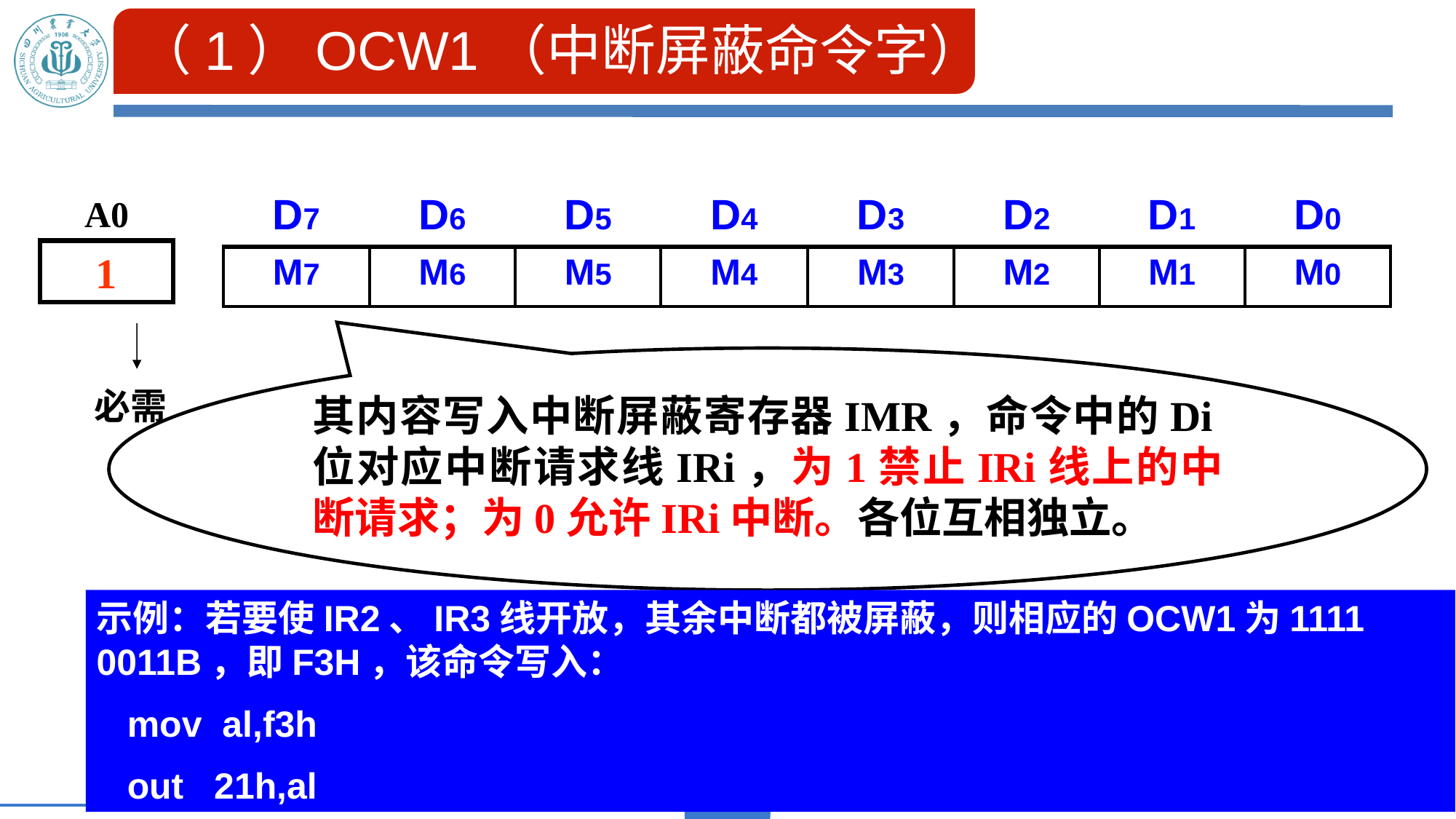

# （1）OCW1（中断屏蔽命令字）
| D7 | D6 | D5 | D4 | D3 | D2 | D1 | D0 |
| --- | --- | --- | --- | --- | --- | --- | --- |
A0
1
| M7 | M6 | M5 | M4 | M3 | M2 | M1 | M0 |
| --- | --- | --- | --- | --- | --- | --- | --- |

必需
其内容写入中断屏蔽寄存器IMR，命令中的Di位对应中断请求线IRi，为1禁止IRi线上的中断请求；为0允许IRi中断。各位互相独立。
示例：若要使IR2、IR3线开放，其余中断都被屏蔽，则相应的OCW1为1111 0011B，即F3H，该命令写入：
   mov  al,f3h
   out   21h,al